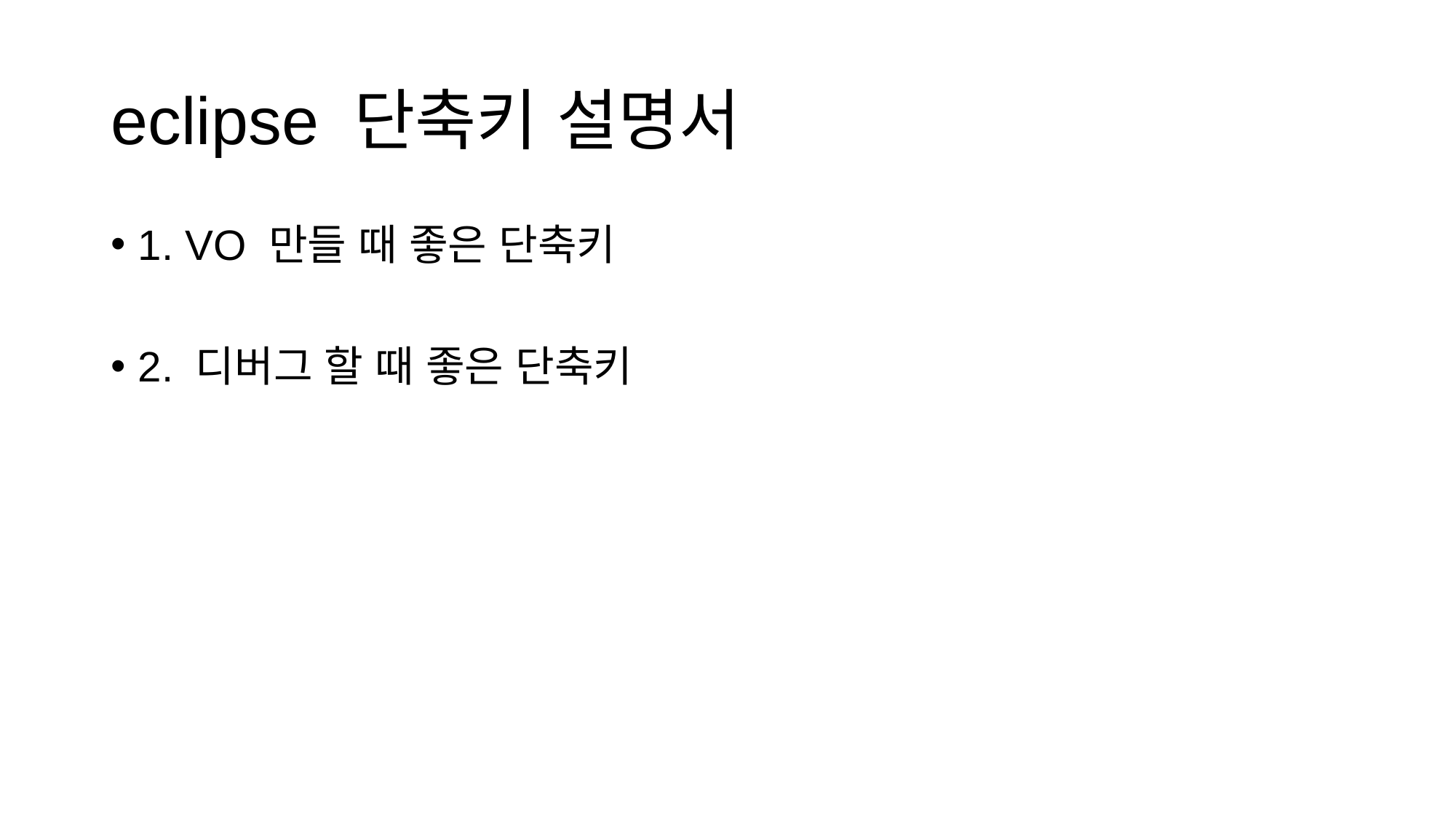

# eclipse 단축키 설명서
1. VO 만들 때 좋은 단축키

2. 디버그 할 때 좋은 단축키